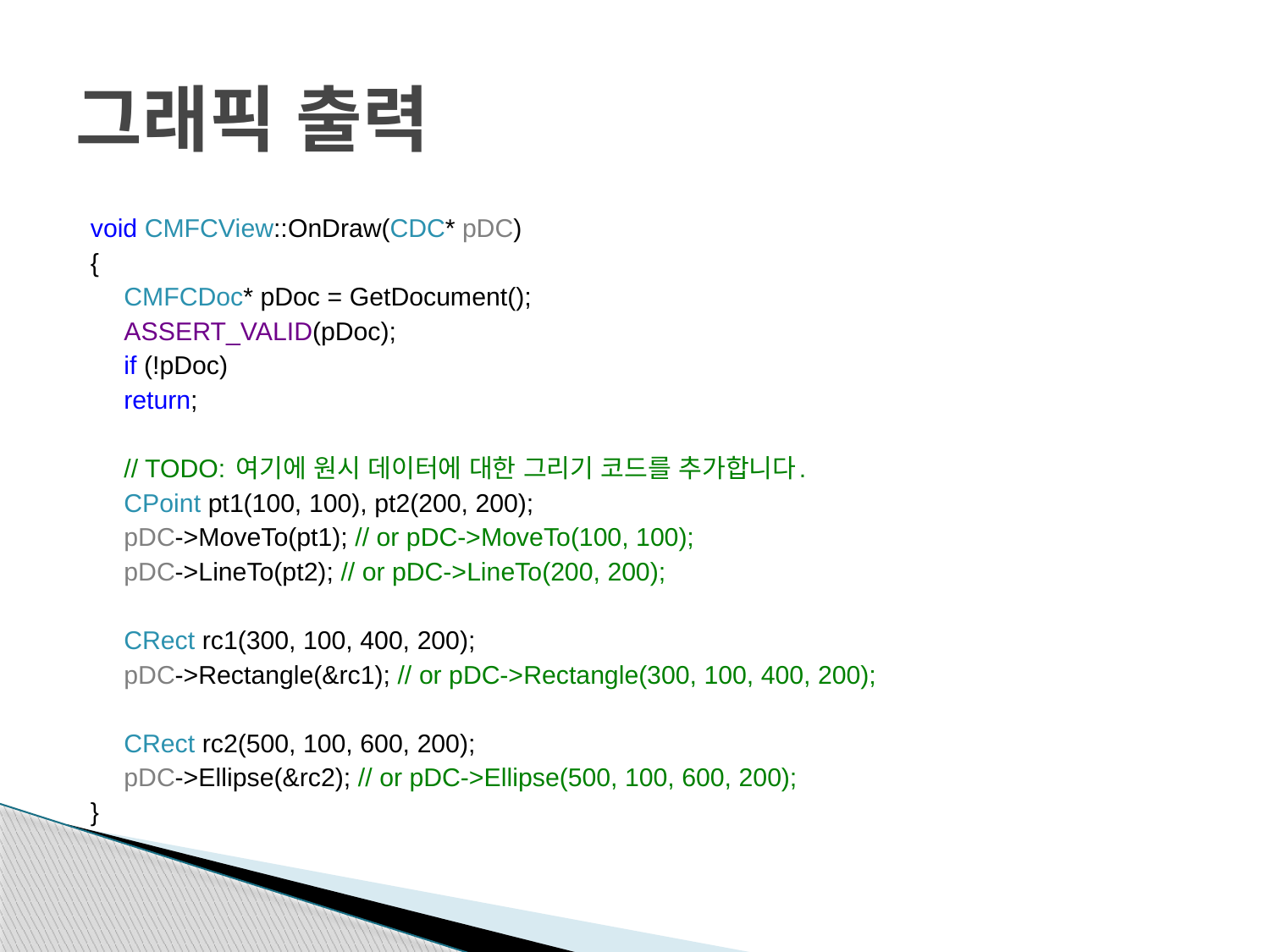

# 그래픽 출력
void CMFCView::OnDraw(CDC* pDC)
{
	CMFCDoc* pDoc = GetDocument();
	ASSERT_VALID(pDoc);
	if (!pDoc)
	return;

	// TODO: 여기에 원시 데이터에 대한 그리기 코드를 추가합니다.
	CPoint pt1(100, 100), pt2(200, 200);
	pDC->MoveTo(pt1); // or pDC->MoveTo(100, 100);
	pDC->LineTo(pt2); // or pDC->LineTo(200, 200);

	CRect rc1(300, 100, 400, 200);
	pDC->Rectangle(&rc1); // or pDC->Rectangle(300, 100, 400, 200);

	CRect rc2(500, 100, 600, 200);
	pDC->Ellipse(&rc2); // or pDC->Ellipse(500, 100, 600, 200);
}